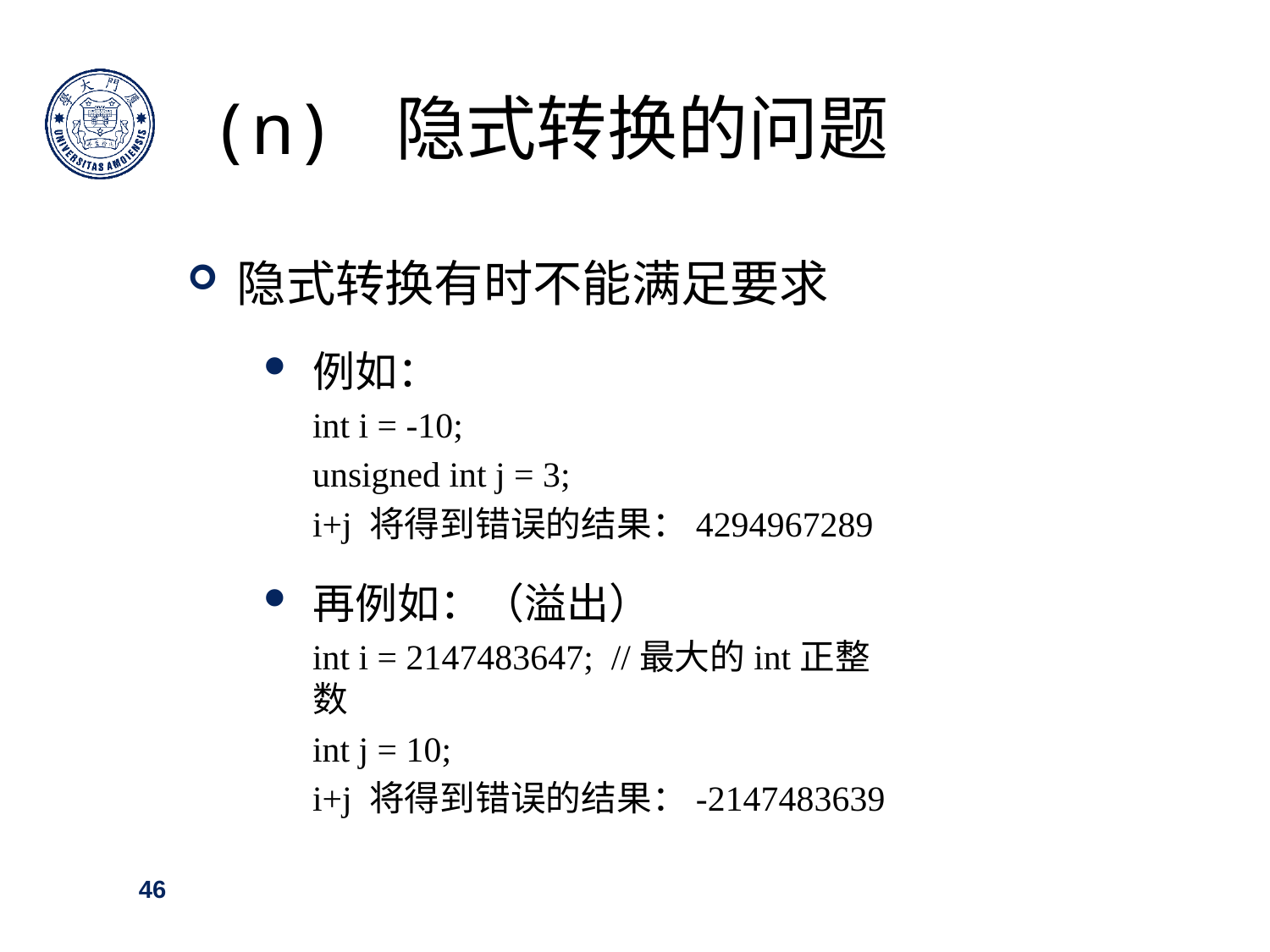

(n) 隐式转换的问题
隐式转换有时不能满足要求

例如：
	int i = -10;
	unsigned int j = 3;
	i+j 将得到错误的结果：4294967289

再例如：（溢出）
	int i = 2147483647;  //最大的int正整数
	int j = 10;
	i+j 将得到错误的结果：-2147483639
46